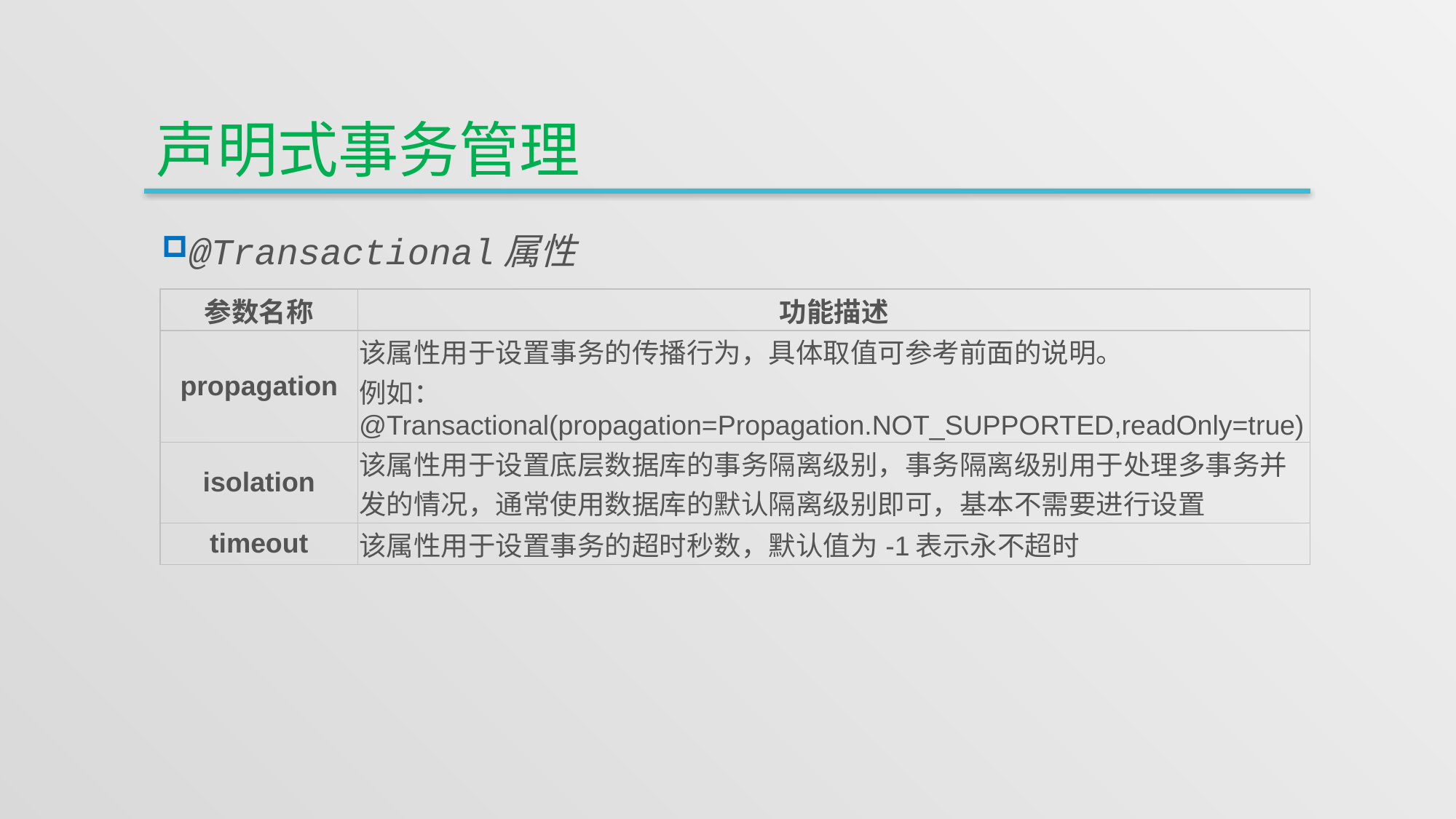

# 声明式事务管理
@Transactional属性
| 参数名称 | 功能描述 |
| --- | --- |
| propagation | 该属性用于设置事务的传播行为，具体取值可参考前面的说明。 例如：@Transactional(propagation=Propagation.NOT\_SUPPORTED,readOnly=true) |
| isolation | 该属性用于设置底层数据库的事务隔离级别，事务隔离级别用于处理多事务并发的情况，通常使用数据库的默认隔离级别即可，基本不需要进行设置 |
| timeout | 该属性用于设置事务的超时秒数，默认值为-1表示永不超时 |